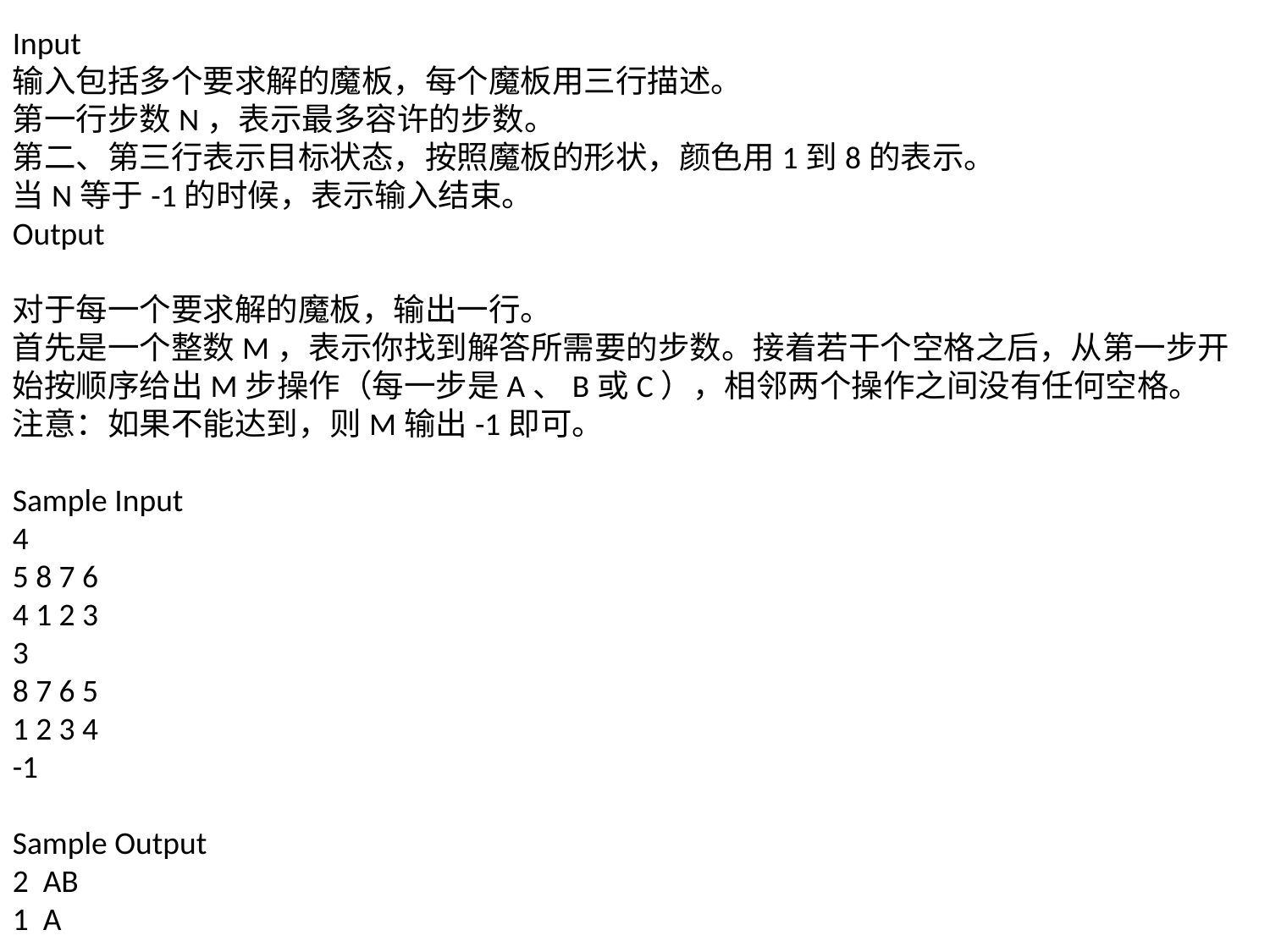

Input
输入包括多个要求解的魔板，每个魔板用三行描述。
第一行步数N，表示最多容许的步数。
第二、第三行表示目标状态，按照魔板的形状，颜色用1到8的表示。
当N等于-1的时候，表示输入结束。
Output

对于每一个要求解的魔板，输出一行。
首先是一个整数M，表示你找到解答所需要的步数。接着若干个空格之后，从第一步开始按顺序给出M步操作（每一步是A、B或C），相邻两个操作之间没有任何空格。
注意：如果不能达到，则M输出-1即可。

Sample Input
4
5 8 7 6
4 1 2 3
3
8 7 6 5
1 2 3 4
-1

Sample Output
2  AB
1  A